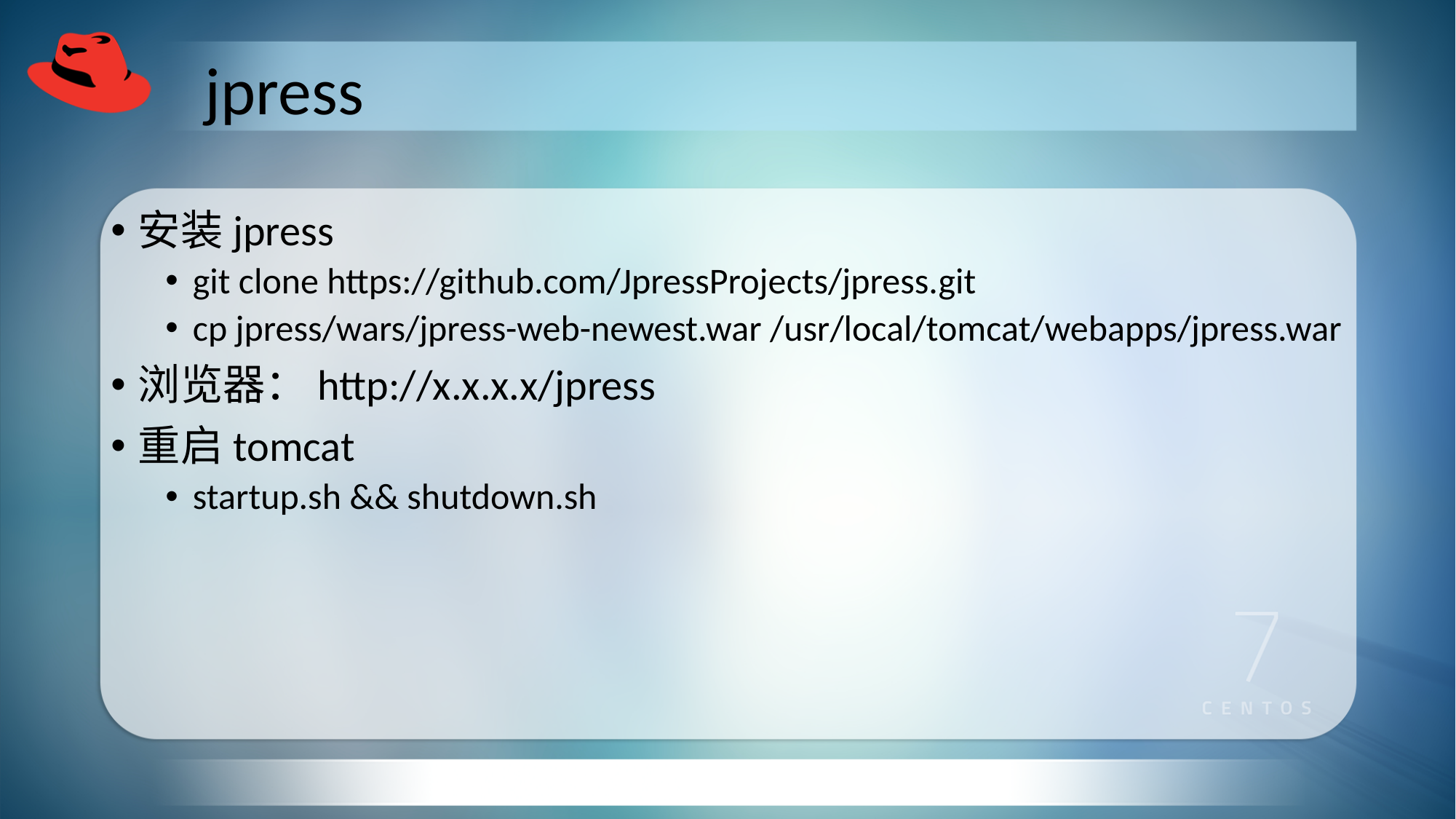

# jpress
安装jpress
git clone https://github.com/JpressProjects/jpress.git
cp jpress/wars/jpress-web-newest.war /usr/local/tomcat/webapps/jpress.war
浏览器：http://x.x.x.x/jpress
重启tomcat
startup.sh && shutdown.sh